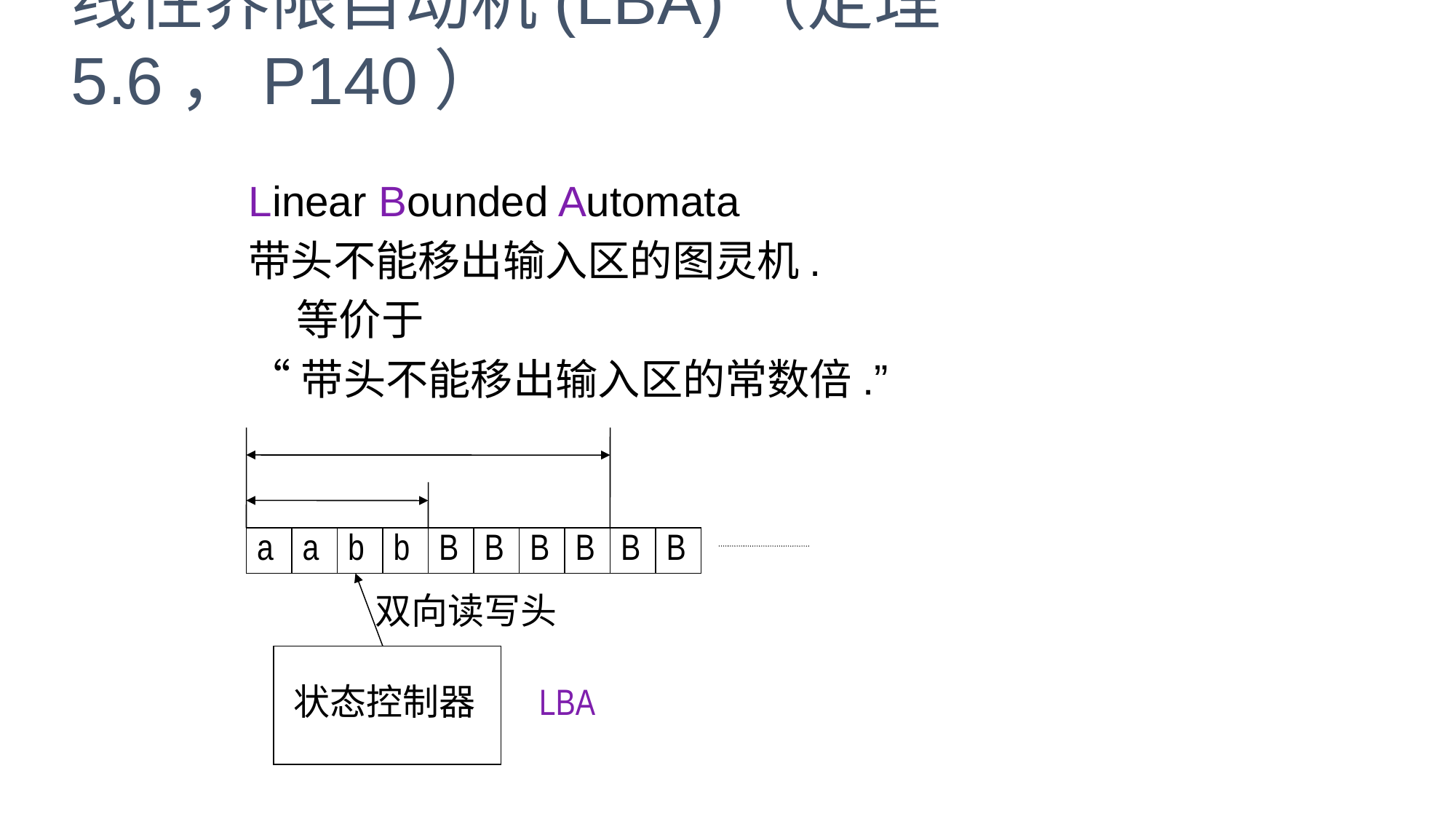

线性界限自动机(LBA)（定理5.6，P140）

Linear Bounded Automata
带头不能移出输入区的图灵机.
    等价于
“带头不能移出输入区的常数倍.”

a
a
b
b
B
B
B
B
B
B

双向读写头

状态控制器
LBA
25